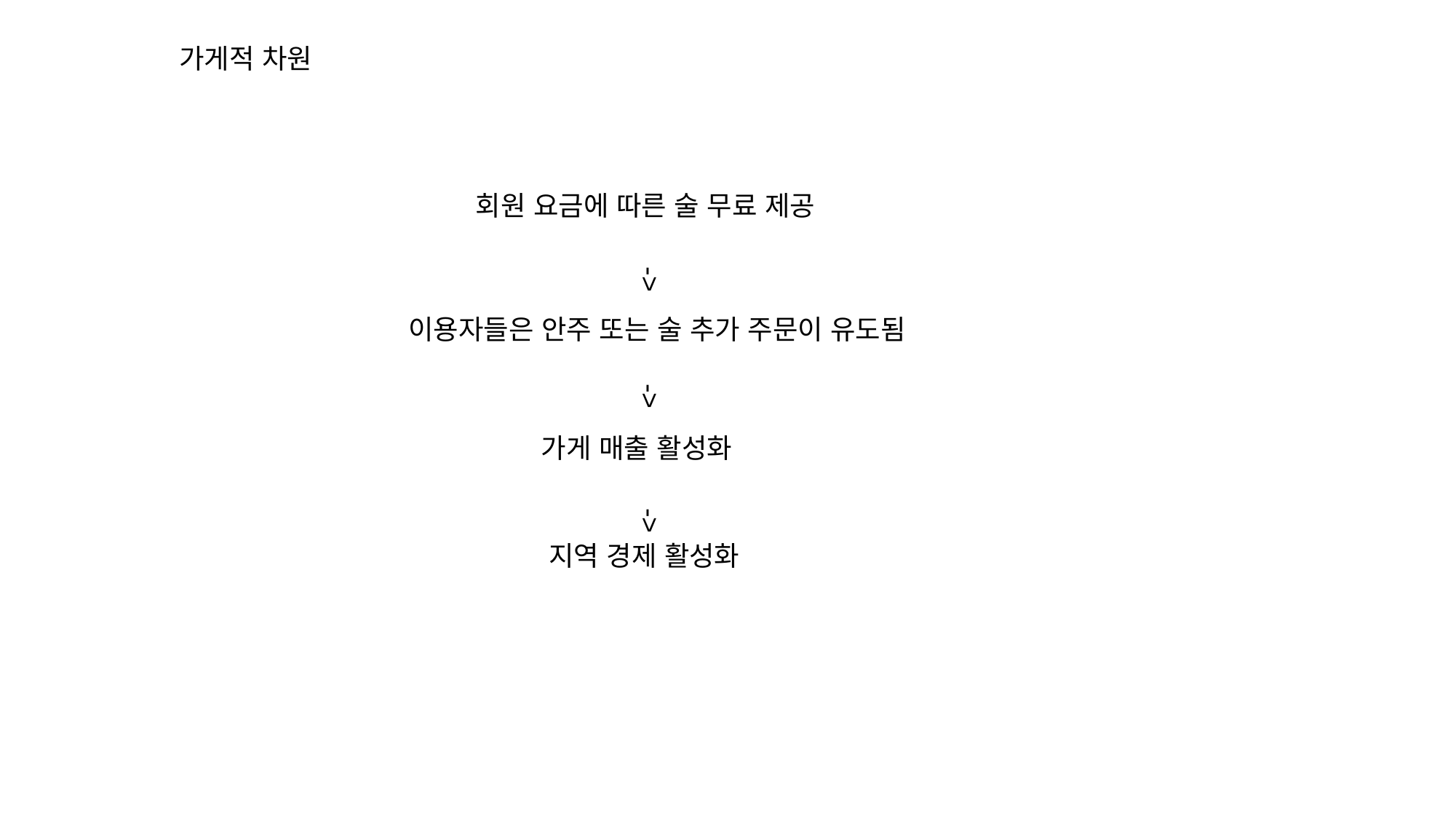

가게적 차원

회원 요금에 따른 술 무료 제공
->
이용자들은 안주 또는 술 추가 주문이 유도됨
->
가게 매출 활성화
->
지역 경제 활성화